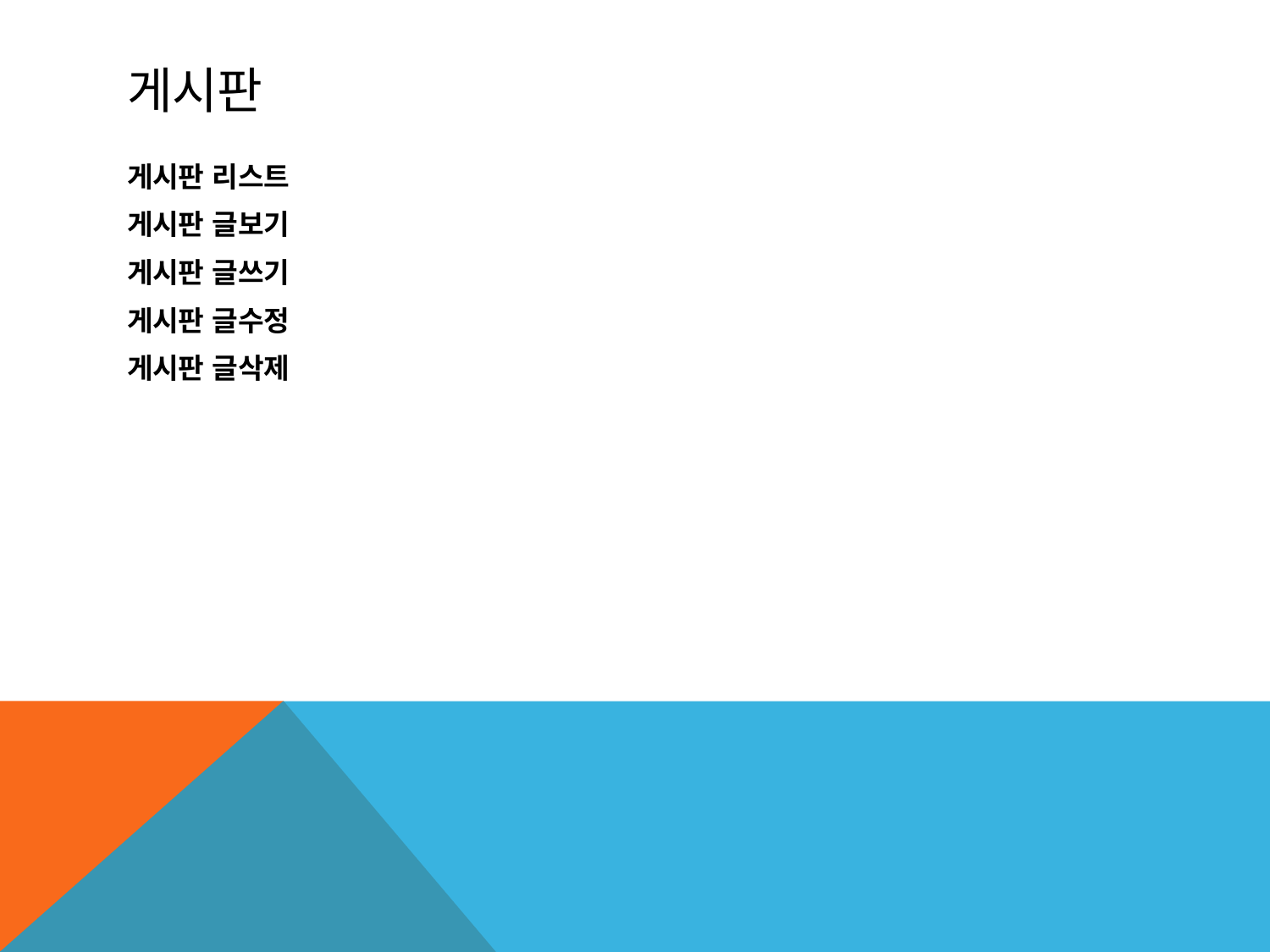

# 게시판
게시판 리스트
게시판 글보기
게시판 글쓰기
게시판 글수정
게시판 글삭제